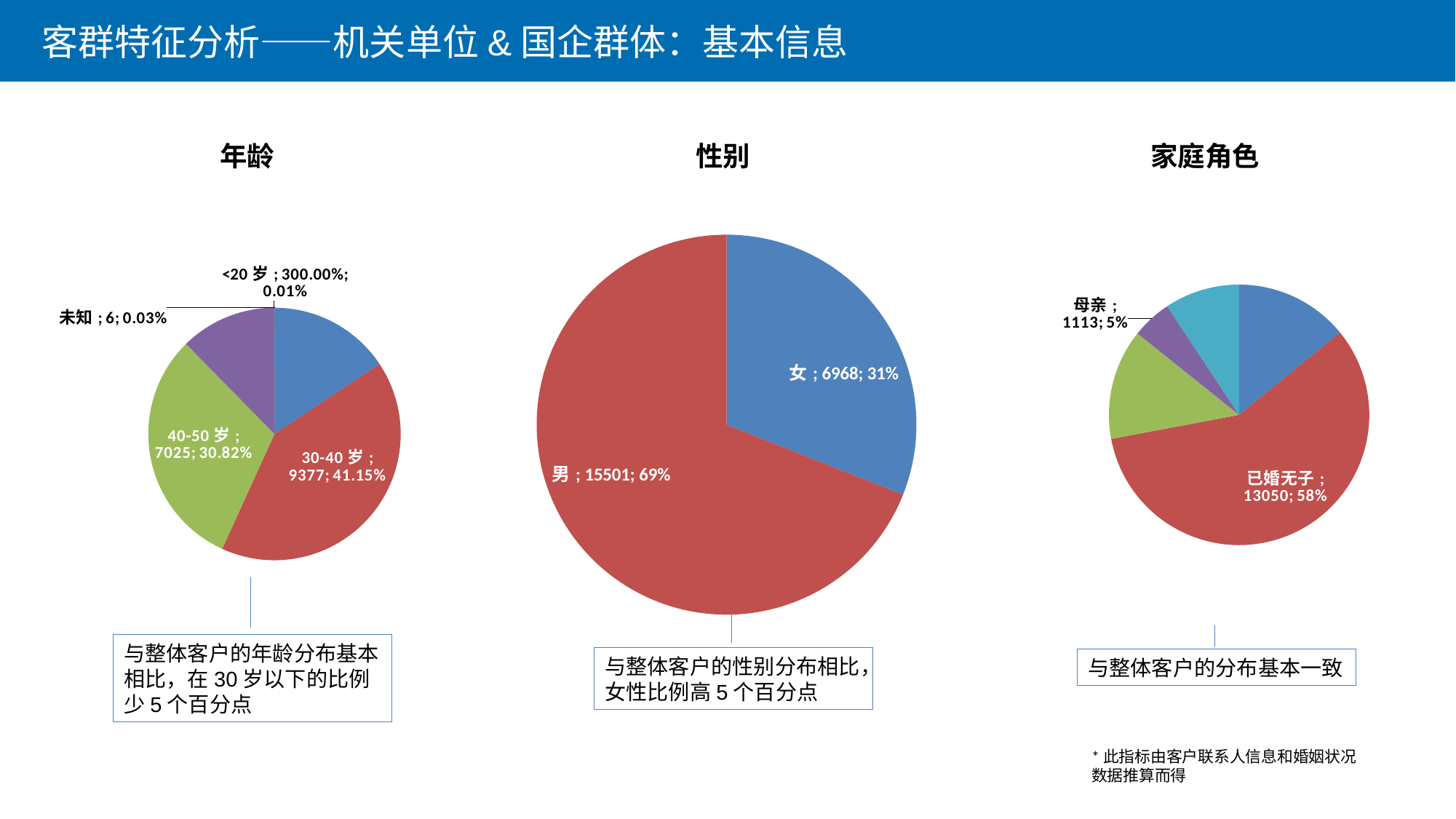

客群特征分析——机关单位&国企群体：基本信息
年龄
性别
家庭角色

### Chart

| Category |  |
|---|---|
| 20-30岁 | 3570.0 |
| 30-40岁 | 9377.0 |
| 40-50岁 | 7025.0 |
| 50-60岁 | 2809.0 |
| <20岁 | 3.0 |
| 未知 | 6.0 |

### Chart

| Category | _c1 |
|---|---|
| 女 | 6968.0 |
| 男 | 15501.0 |

### Chart

| Category | _c1 |
|---|---|
| 单身 | 3181.0 |
| 已婚无子 | 13050.0 |
| 未知 | 3087.0 |
| 母亲 | 1113.0 |
| 父亲 | 2100.0 |
与整体客户的年龄分布基本相比，在30岁以下的比例少5个百分点
与整体客户的性别分布相比，女性比例高5个百分点
与整体客户的分布基本一致
*此指标由客户联系人信息和婚姻状况数据推算而得